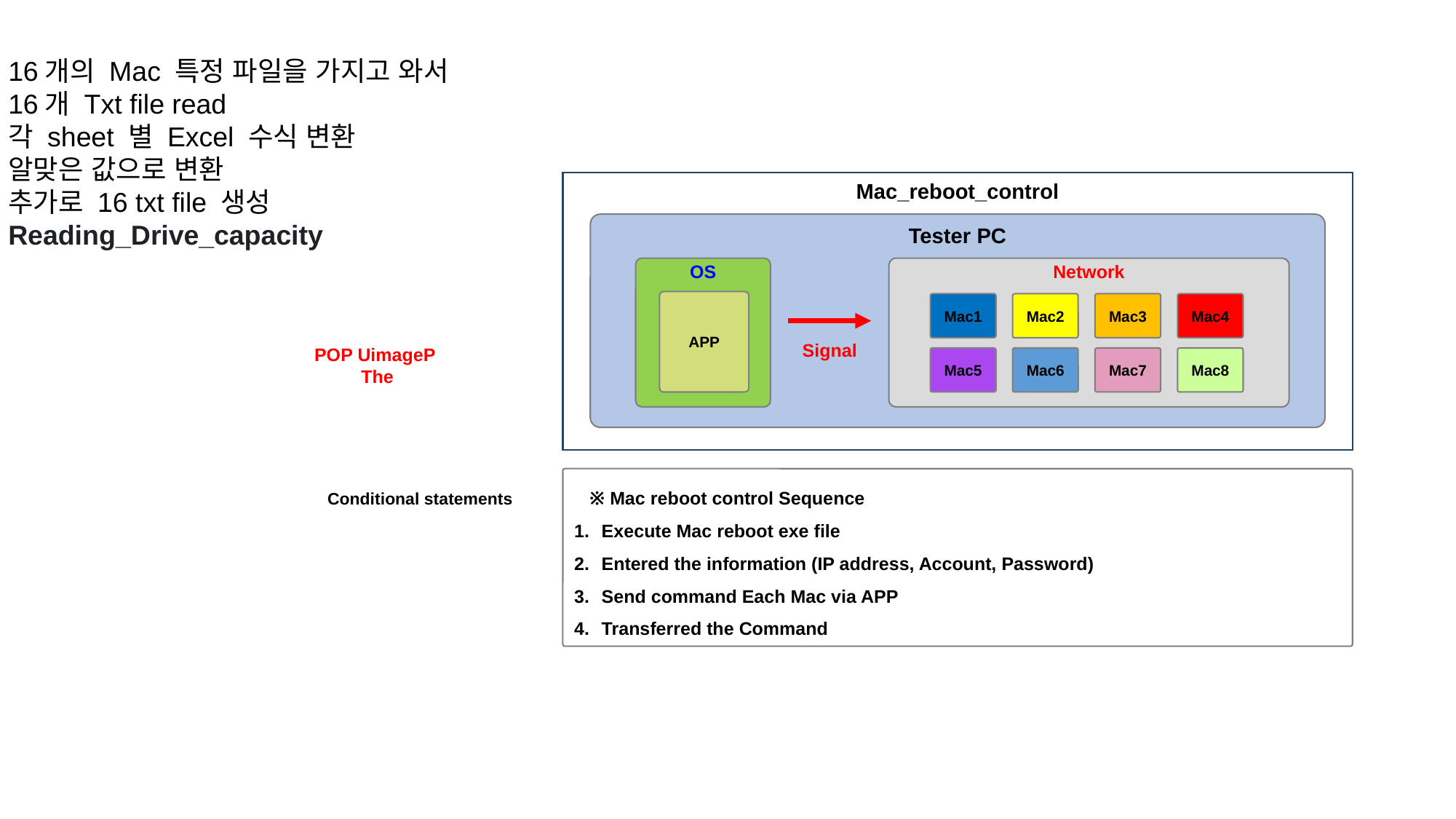

16개의 Mac 특정 파일을 가지고 와서
16개 Txt file read
각 sheet 별 Excel 수식 변환
알맞은 값으로 변환
추가로 16 txt file 생성
Reading_Drive_capacity
Mac_reboot_control
Tester PC
OS
Network
APP
Mac1
Mac2
Mac3
Mac4
Signal
POP UimageP
The
Mac5
Mac6
Mac7
Mac8
   ※ Mac reboot control Sequence
Execute Mac reboot exe file
Entered the information (IP address, Account, Password)
Send command Each Mac via APP
Transferred the Command
Conditional statements